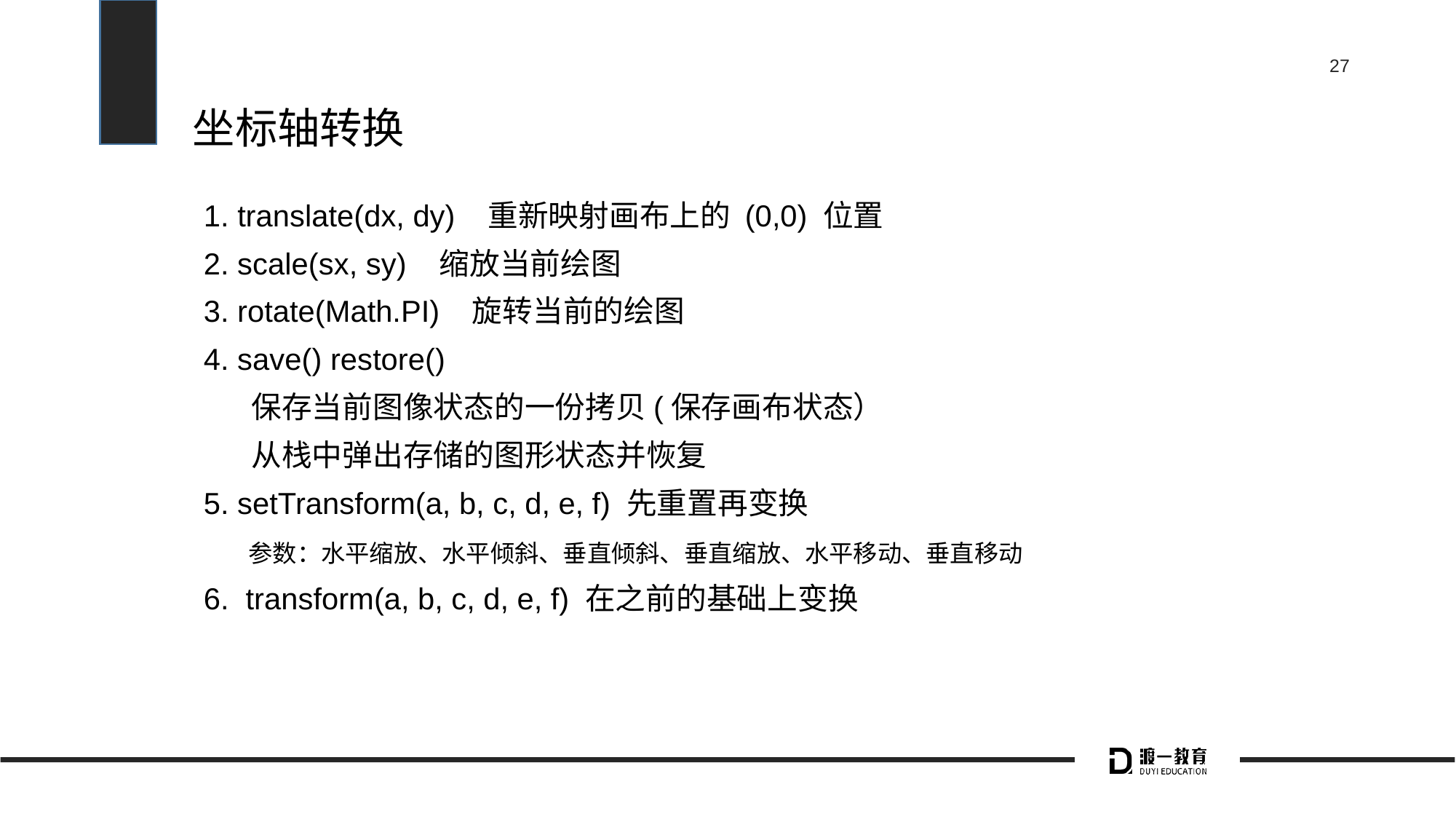

# 坐标轴转换
1. translate(dx, dy)   重新映射画布上的 (0,0) 位置
2. scale(sx, sy)   缩放当前绘图
3. rotate(Math.PI)   旋转当前的绘图
4. save() restore()
      保存当前图像状态的一份拷贝(保存画布状态）
      从栈中弹出存储的图形状态并恢复
5. setTransform(a, b, c, d, e, f) 先重置再变换
      参数：水平缩放、水平倾斜、垂直倾斜、垂直缩放、水平移动、垂直移动
6.  transform(a, b, c, d, e, f) 在之前的基础上变换